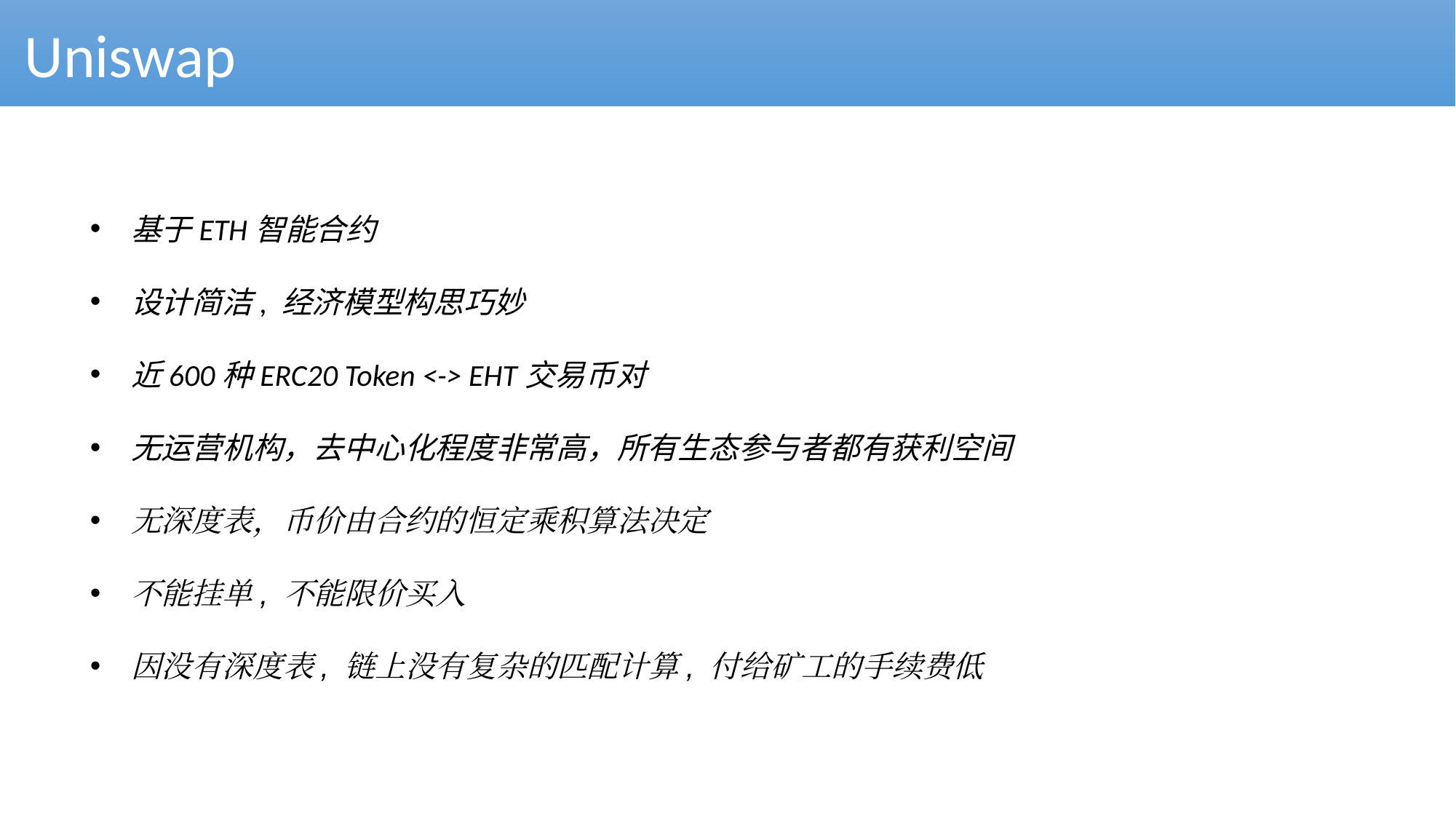

Uniswap
基于ETH智能合约
设计简洁, 经济模型构思巧妙
近600种ERC20 Token <-> EHT交易币对
无运营机构，去中心化程度非常高，所有生态参与者都有获利空间
无深度表，币价由合约的恒定乘积算法决定
不能挂单, 不能限价买入
因没有深度表, 链上没有复杂的匹配计算, 付给矿工的手续费低